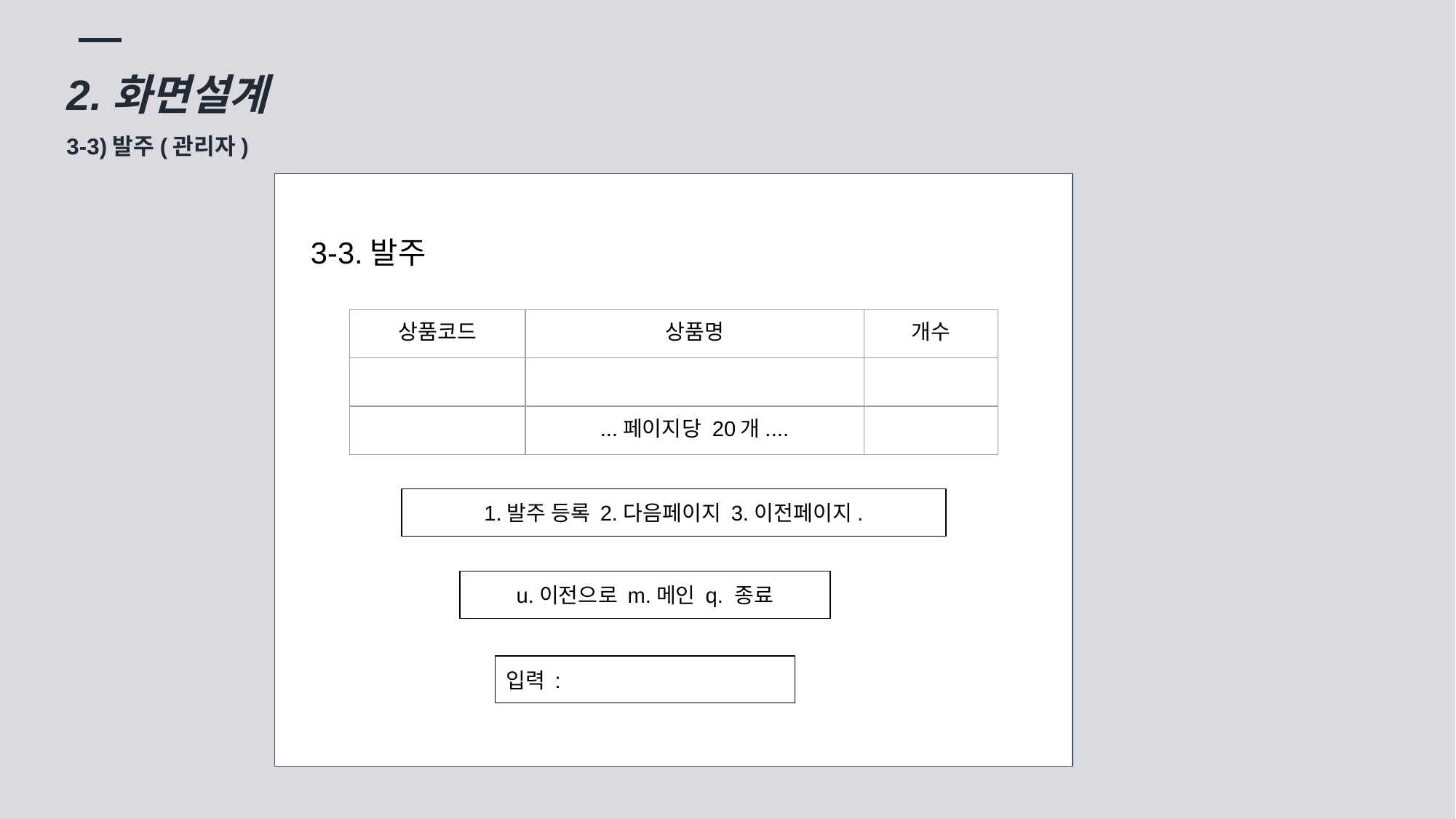

2.화면설계
3-3)발주(관리자)

3-3.발주
| 상품코드 | 상품명 | 개수 |
| --- | --- | --- |
|  |  |  |
|  | ...페이지당 20개.... |  |
1.발주 등록 2.다음페이지 3.이전페이지.
u.이전으로 m.메인 q. 종료
입력 :